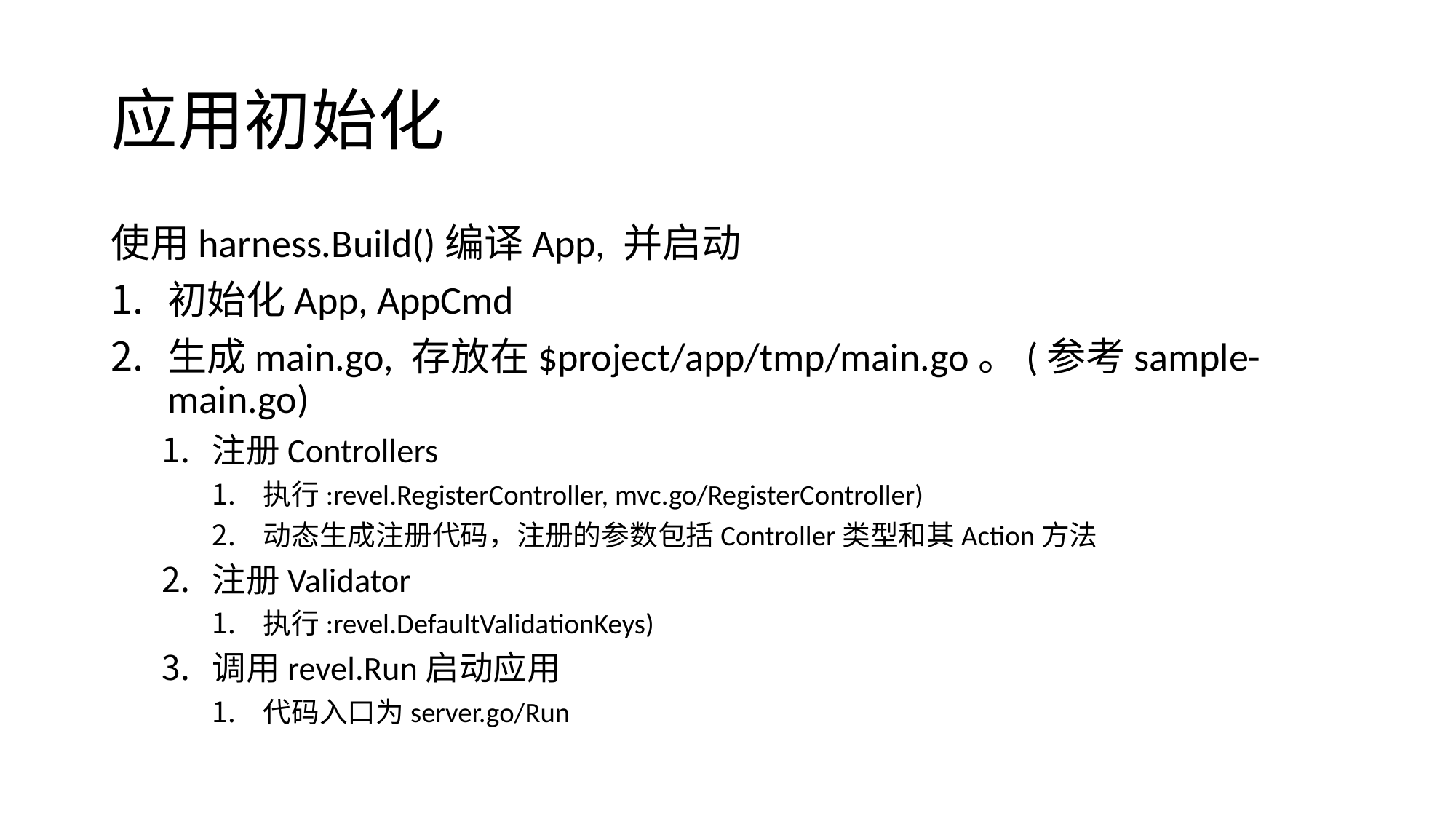

# 应用初始化
使用harness.Build()编译App, 并启动
初始化App, AppCmd
生成main.go, 存放在$project/app/tmp/main.go。(参考sample-main.go)
注册Controllers
执行:revel.RegisterController, mvc.go/RegisterController)
动态生成注册代码，注册的参数包括Controller类型和其Action方法
注册Validator
执行:revel.DefaultValidationKeys)
调用revel.Run启动应用
代码入口为server.go/Run